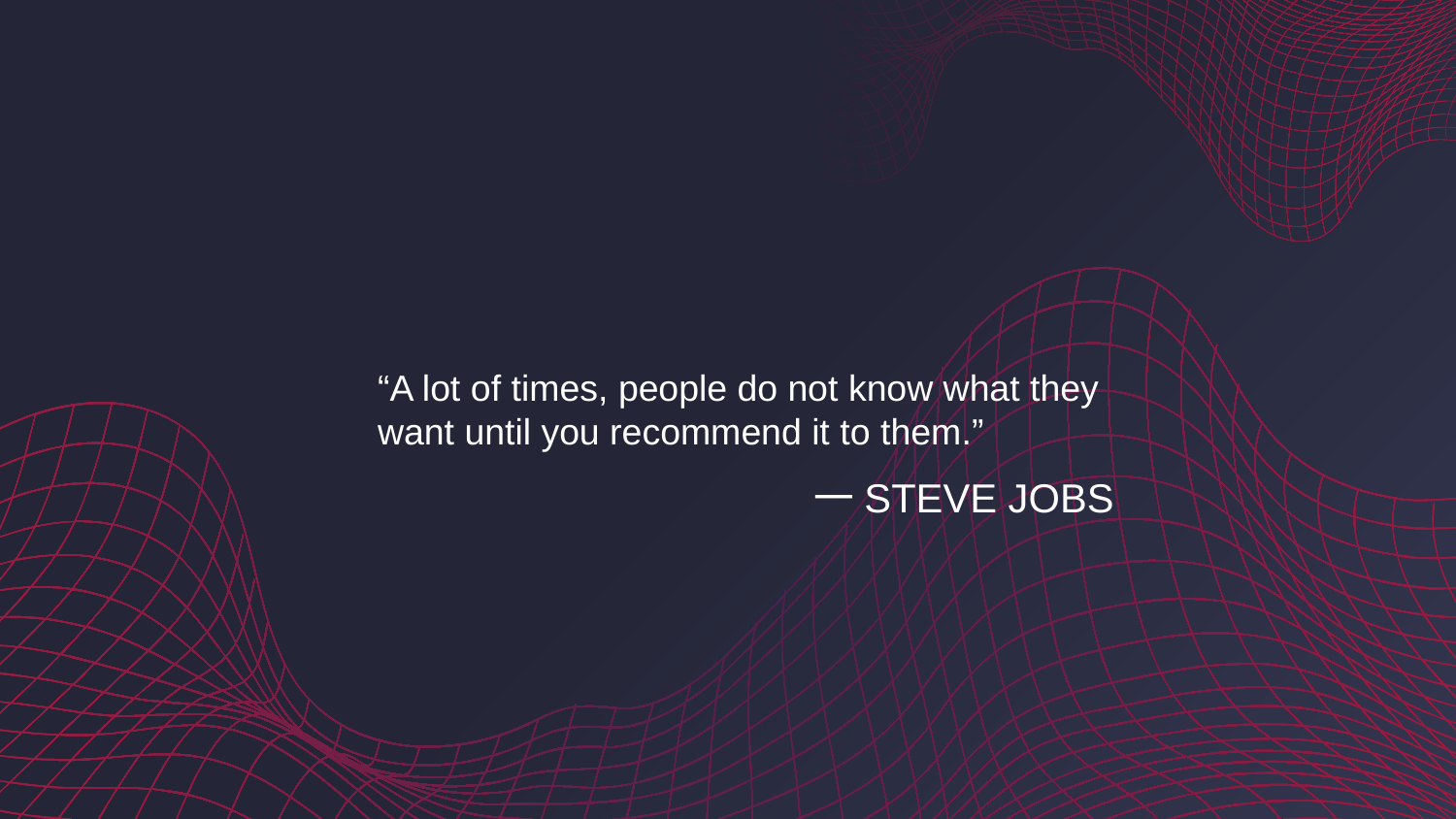

“A lot of times, people do not know what they want until you recommend it to them.”
# 一STEVE JOBS